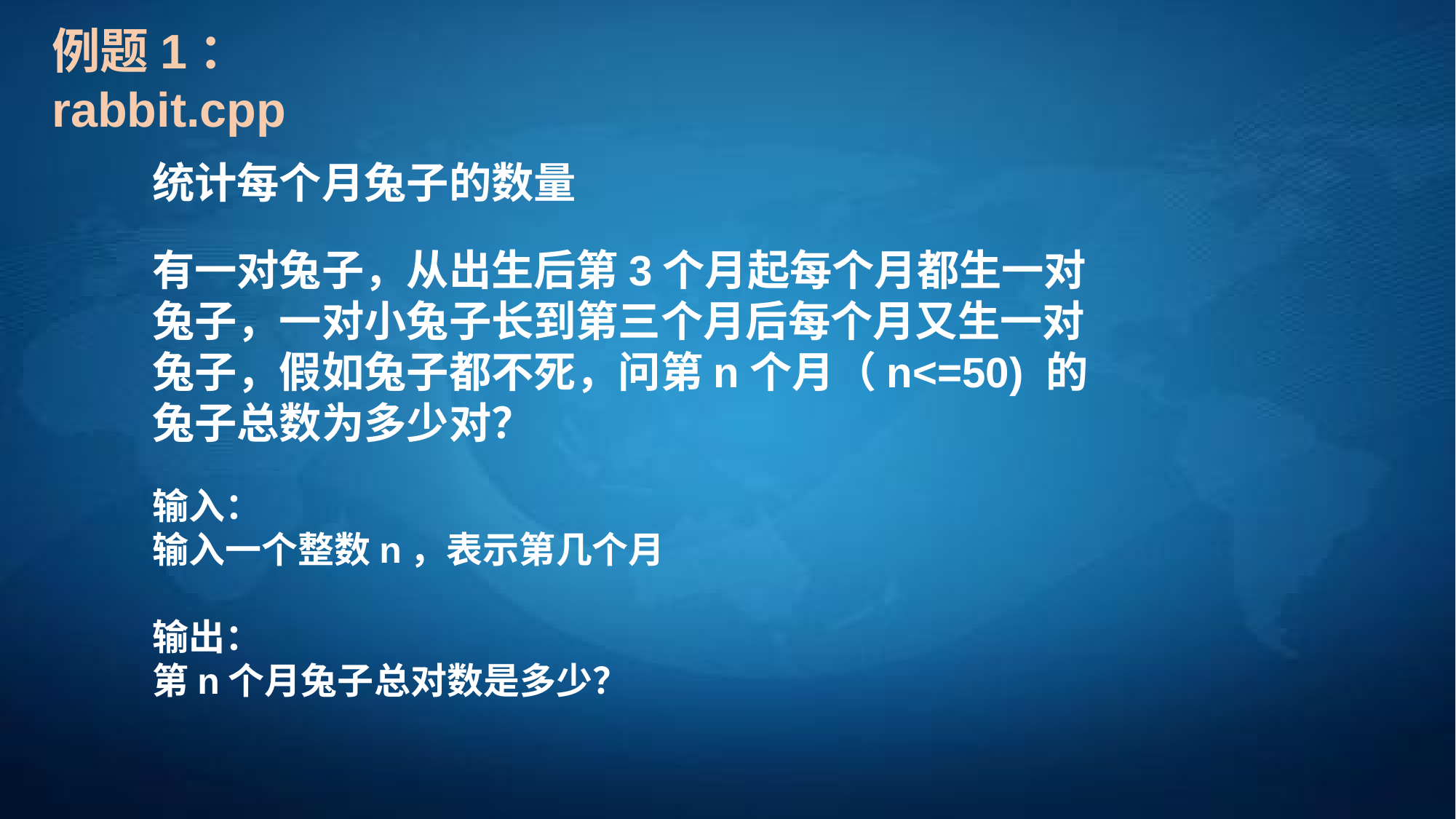

例题1：
rabbit.cpp
统计每个月兔子的数量

有一对兔子，从出生后第3个月起每个月都生一对兔子，一对小兔子长到第三个月后每个月又生一对兔子，假如兔子都不死，问第n个月（n<=50) 的兔子总数为多少对？

输入：
输入一个整数n，表示第几个月

输出：
第n个月兔子总对数是多少？